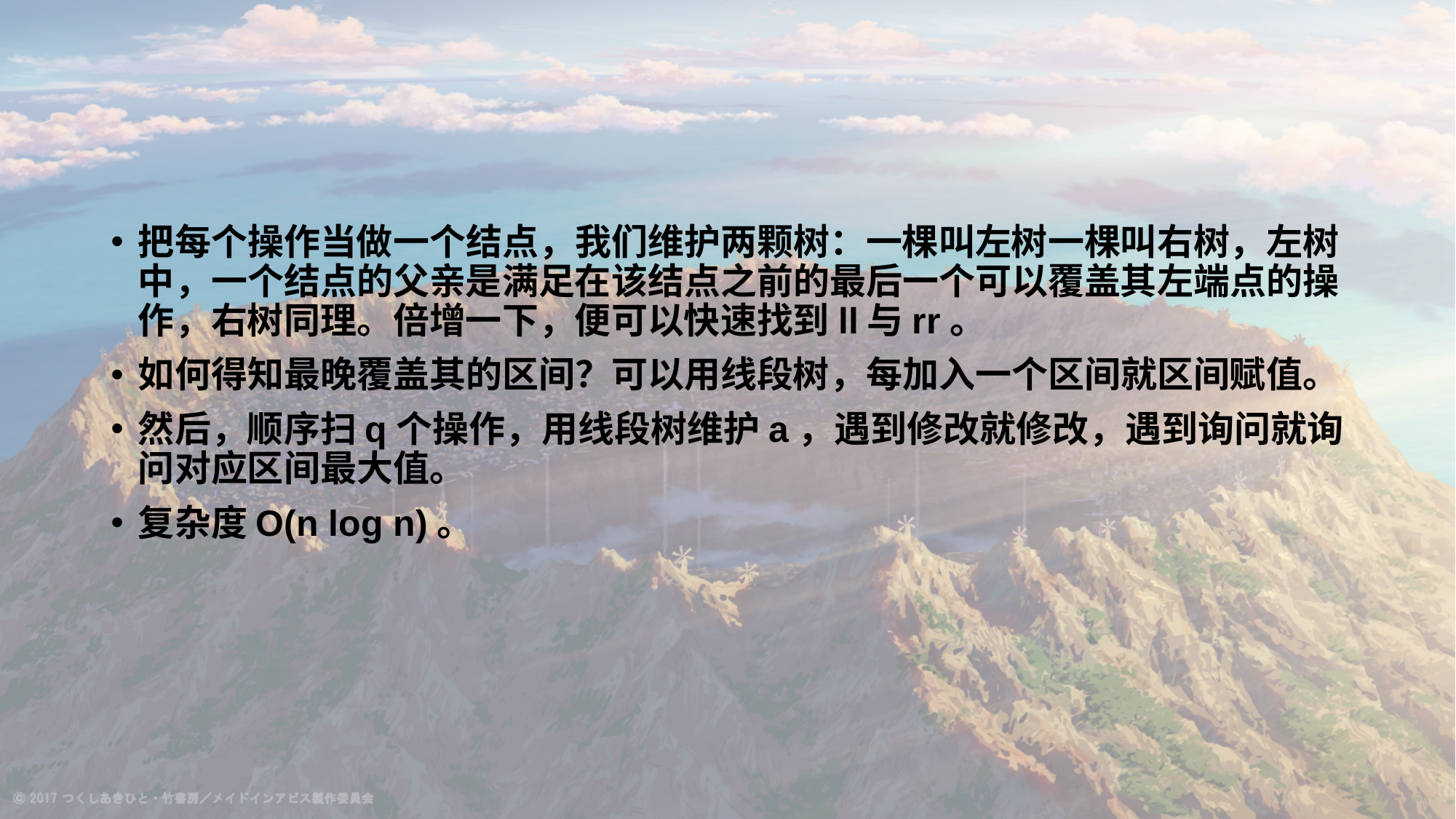

#
把每个操作当做一个结点，我们维护两颗树：一棵叫左树一棵叫右树，左树中，一个结点的父亲是满足在该结点之前的最后一个可以覆盖其左端点的操作，右树同理。倍增一下，便可以快速找到ll与rr。
如何得知最晚覆盖其的区间？可以用线段树，每加入一个区间就区间赋值。
然后，顺序扫q个操作，用线段树维护a，遇到修改就修改，遇到询问就询问对应区间最大值。
复杂度O(n log n)。